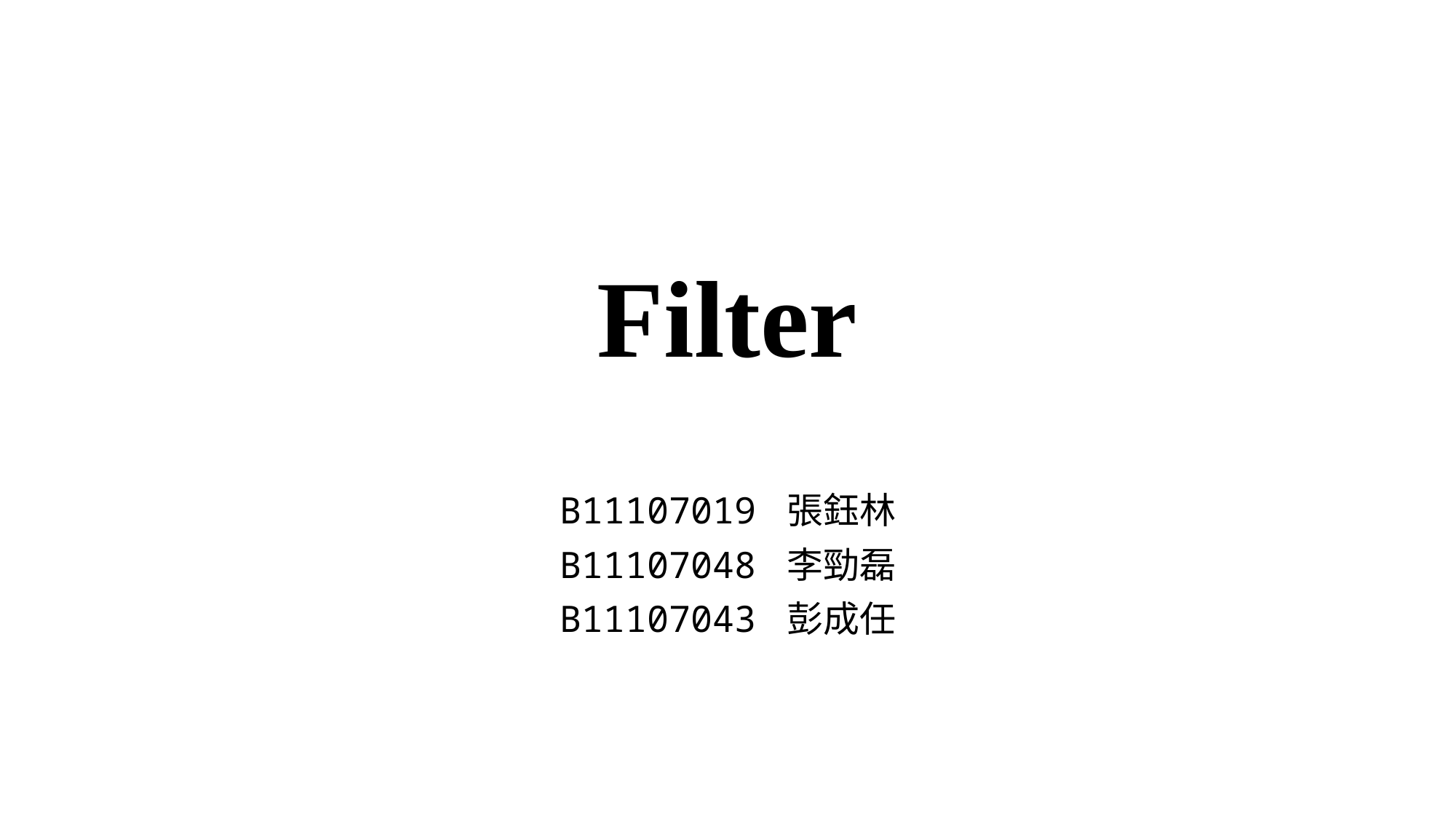

# Filter
B11107019 張鈺林
B11107048 李勁磊
B11107043 彭成任